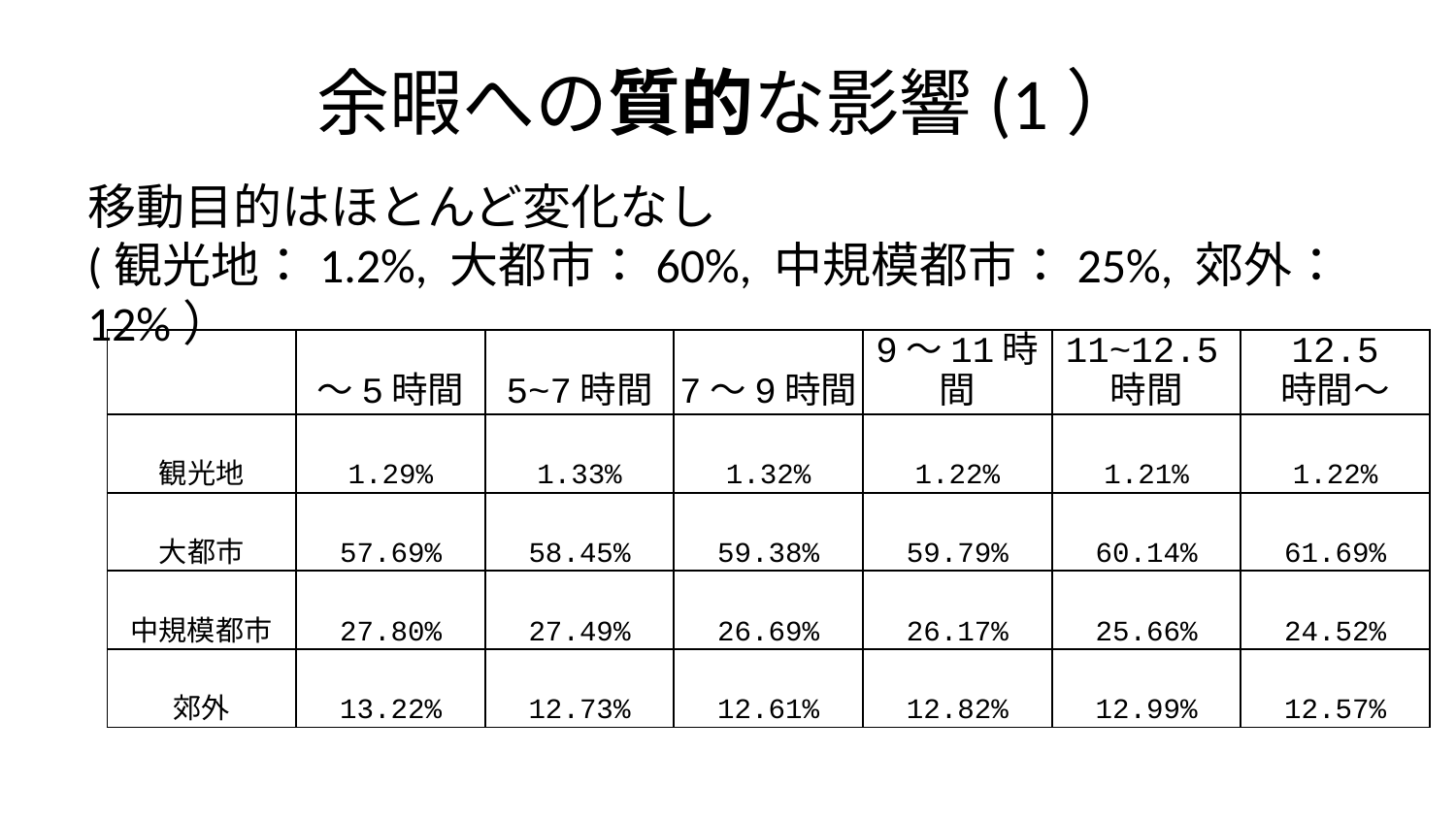

# 余暇への質的な影響(1）
移動目的はほとんど変化なし
(観光地：1.2%, 大都市：60%, 中規模都市：25%, 郊外： 12%）
|  | 〜5時間 | 5~7時間 | 7〜9時間 | 9〜11時間 | 11~12.5時間 | 12.5 時間〜 |
| --- | --- | --- | --- | --- | --- | --- |
| 観光地 | 1.29% | 1.33% | 1.32% | 1.22% | 1.21% | 1.22% |
| 大都市 | 57.69% | 58.45% | 59.38% | 59.79% | 60.14% | 61.69% |
| 中規模都市 | 27.80% | 27.49% | 26.69% | 26.17% | 25.66% | 24.52% |
| 郊外 | 13.22% | 12.73% | 12.61% | 12.82% | 12.99% | 12.57% |